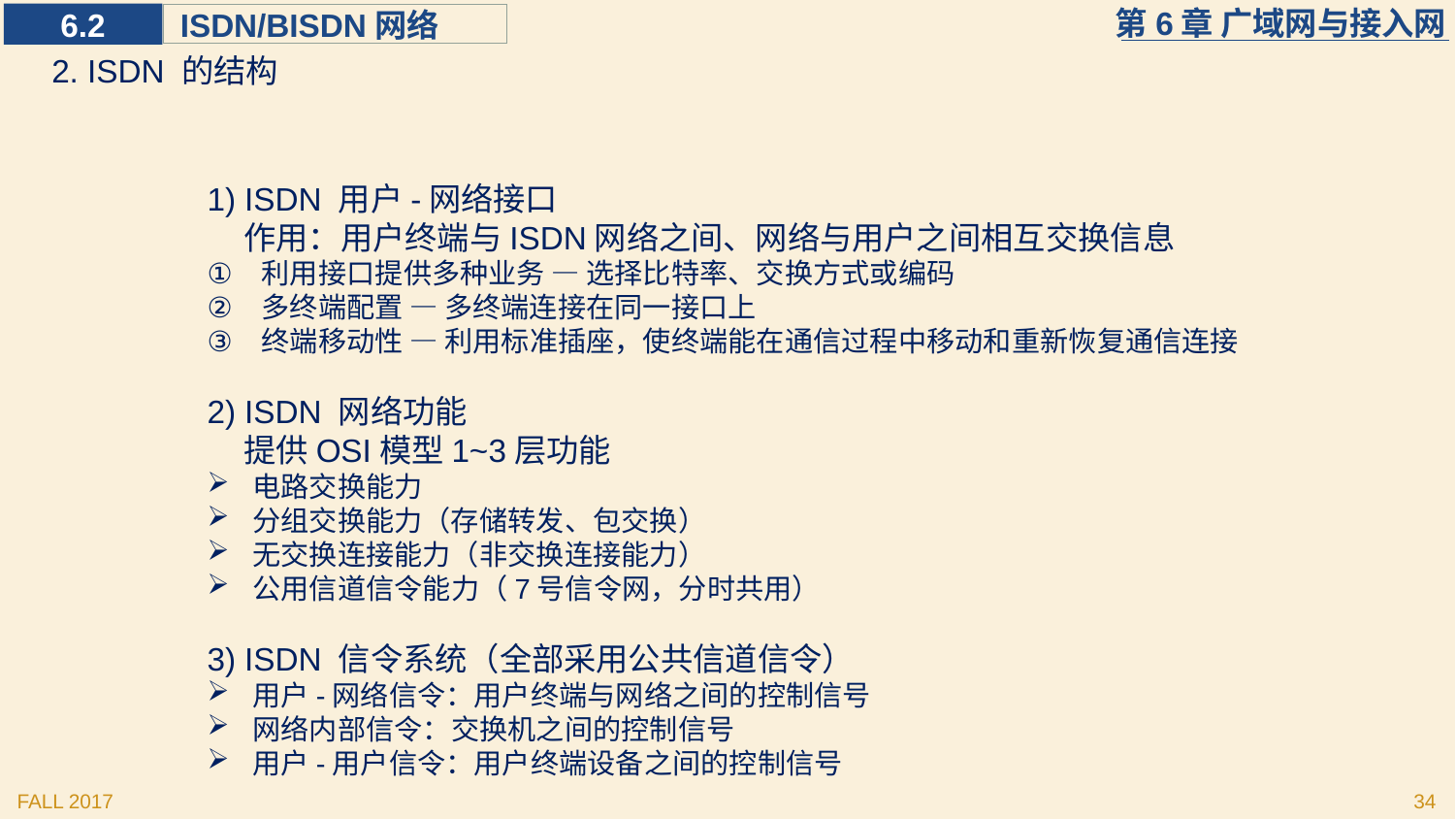

2. ISDN 的结构
1) ISDN 用户-网络接口
    作用：用户终端与ISDN网络之间、网络与用户之间相互交换信息
利用接口提供多种业务 — 选择比特率、交换方式或编码
多终端配置 — 多终端连接在同一接口上
终端移动性 — 利用标准插座，使终端能在通信过程中移动和重新恢复通信连接

2) ISDN 网络功能
    提供OSI模型1~3层功能
电路交换能力
分组交换能力（存储转发、包交换）
无交换连接能力（非交换连接能力）
公用信道信令能力（7号信令网，分时共用）

3) ISDN 信令系统（全部采用公共信道信令）
用户-网络信令：用户终端与网络之间的控制信号
网络内部信令：交换机之间的控制信号
用户-用户信令：用户终端设备之间的控制信号